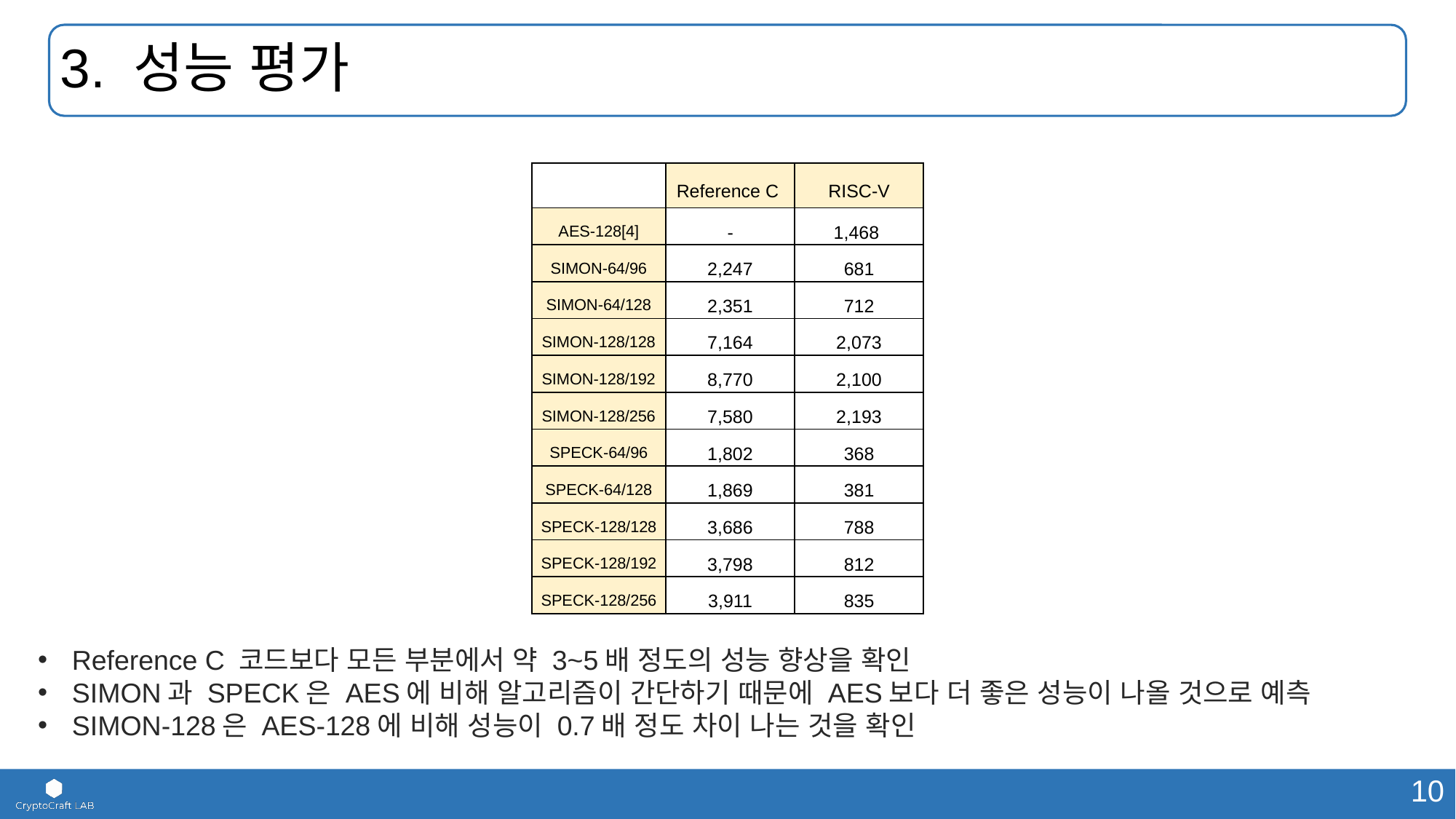

# 3. 성능 평가
|  | Reference C | RISC-V |
| --- | --- | --- |
| AES-128[4] | - | 1,468 |
| SIMON-64/96 | 2,247 | 681 |
| SIMON-64/128 | 2,351 | 712 |
| SIMON-128/128 | 7,164 | 2,073 |
| SIMON-128/192 | 8,770 | 2,100 |
| SIMON-128/256 | 7,580 | 2,193 |
| SPECK-64/96 | 1,802 | 368 |
| SPECK-64/128 | 1,869 | 381 |
| SPECK-128/128 | 3,686 | 788 |
| SPECK-128/192 | 3,798 | 812 |
| SPECK-128/256 | 3,911 | 835 |
Reference C 코드보다 모든 부분에서 약 3~5배 정도의 성능 향상을 확인
SIMON과 SPECK은 AES에 비해 알고리즘이 간단하기 때문에 AES보다 더 좋은 성능이 나올 것으로 예측
SIMON-128은 AES-128에 비해 성능이 0.7배 정도 차이 나는 것을 확인